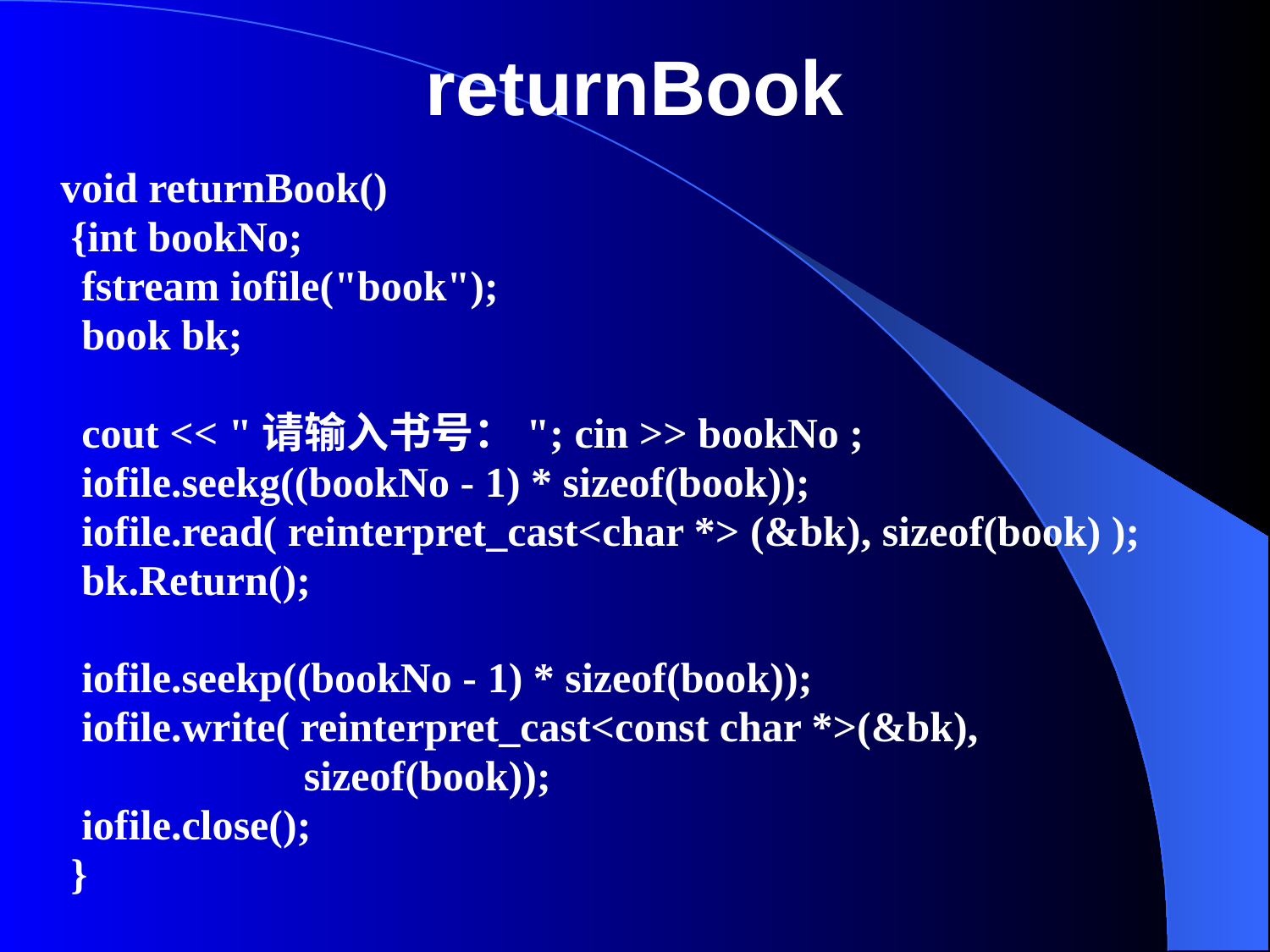

# returnBook
void returnBook()
 {int bookNo;
  fstream iofile("book");
  book bk;

  cout << "请输入书号："; cin >> bookNo ;
  iofile.seekg((bookNo - 1) * sizeof(book));
  iofile.read( reinterpret_cast<char *> (&bk), sizeof(book) );
  bk.Return();

  iofile.seekp((bookNo - 1) * sizeof(book));
  iofile.write( reinterpret_cast<const char *>(&bk),
                       sizeof(book));
  iofile.close();
 }